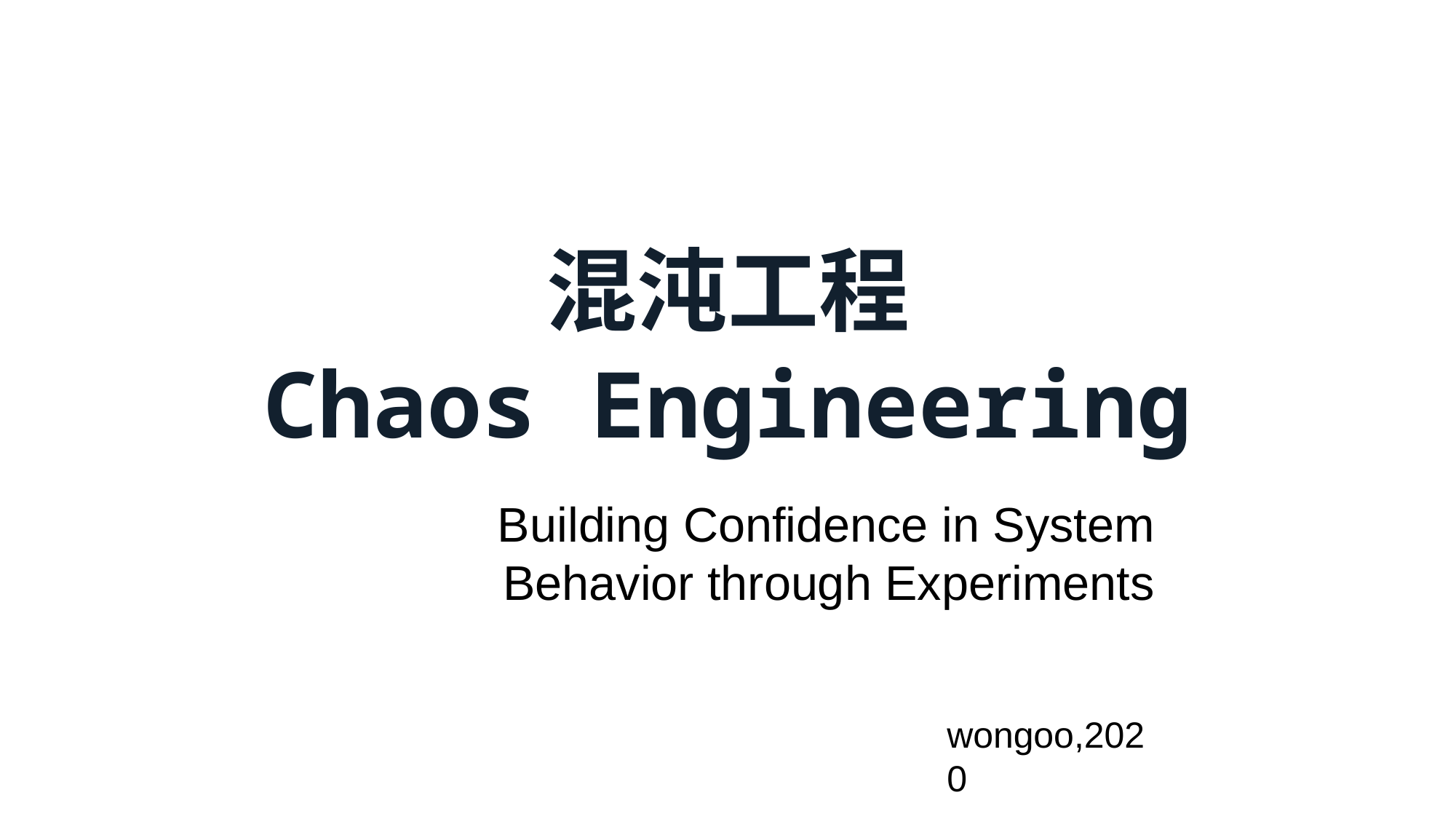

混沌工程
Chaos Engineering
Building Confidence in System Behavior through Experiments
wongoo,2020